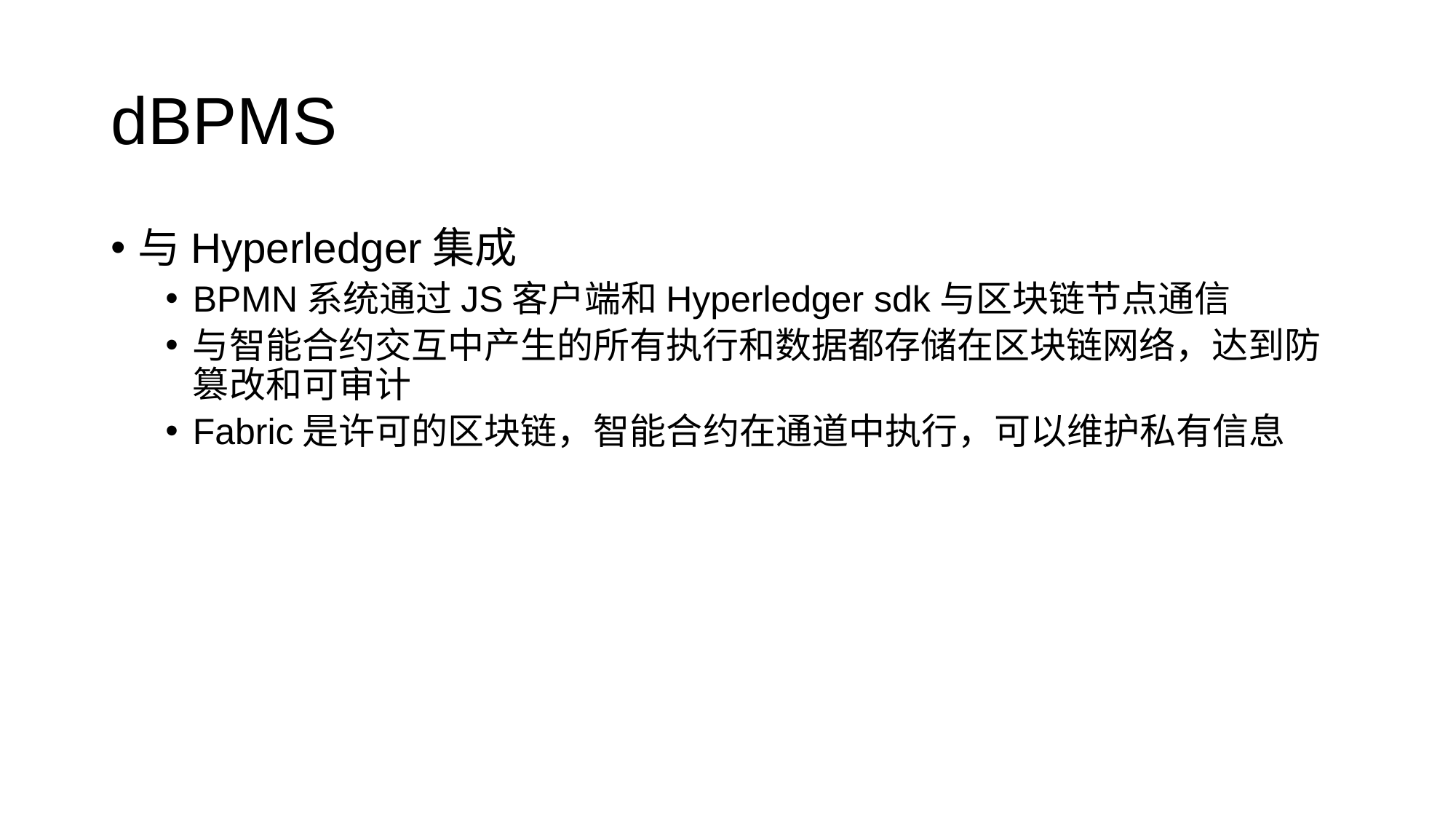

# dBPMS
与Hyperledger集成
BPMN系统通过JS客户端和Hyperledger sdk与区块链节点通信
与智能合约交互中产生的所有执行和数据都存储在区块链网络，达到防篡改和可审计
Fabric是许可的区块链，智能合约在通道中执行，可以维护私有信息